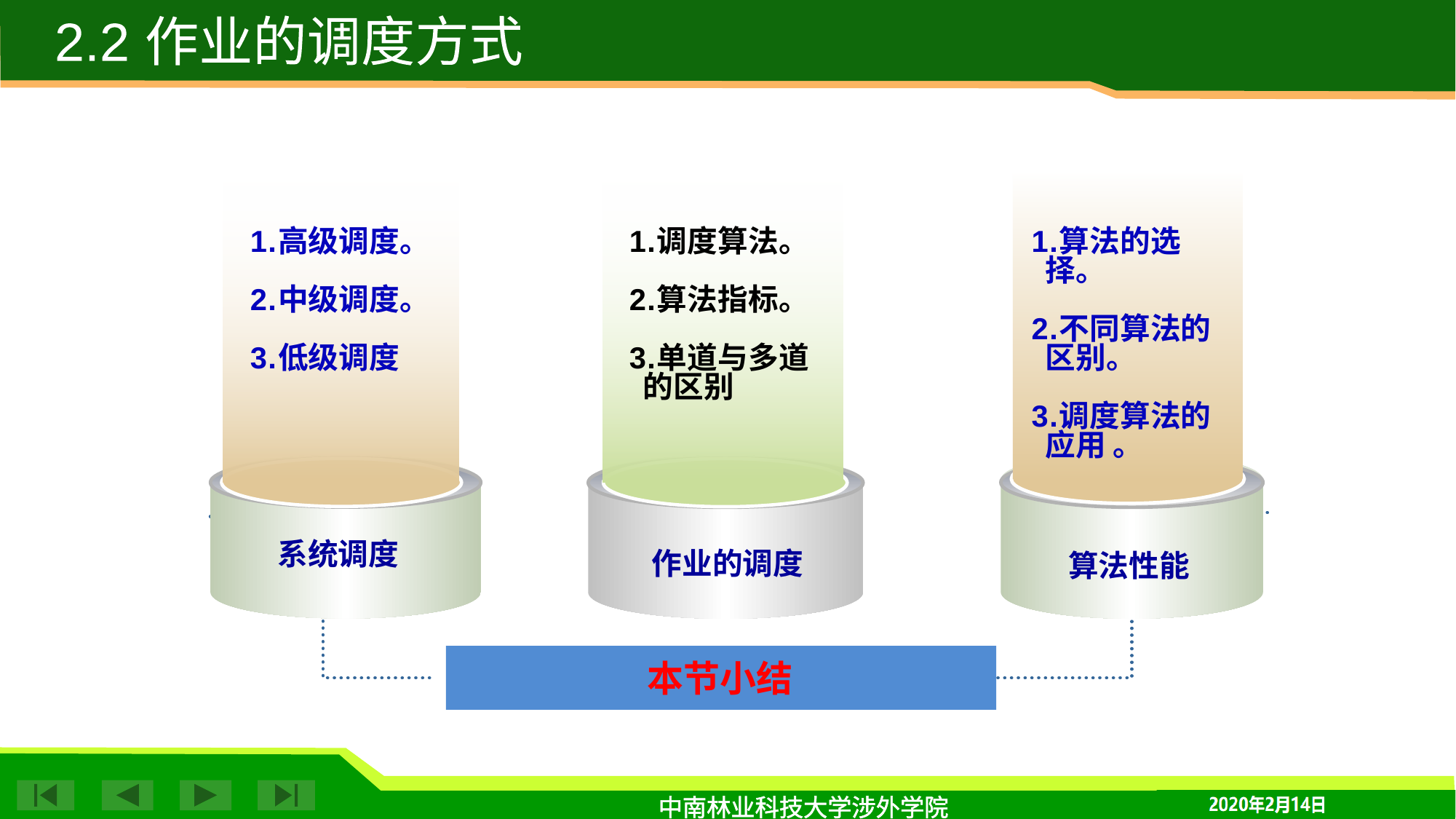

2.2 作业的调度方式

高级调度。

中级调度。

低级调度

调度算法。

算法指标。

单道与多道的区别

算法的选择。

不同算法的区别。

调度算法的应用 。

系统调度
作业的调度
算法性能

本节小结